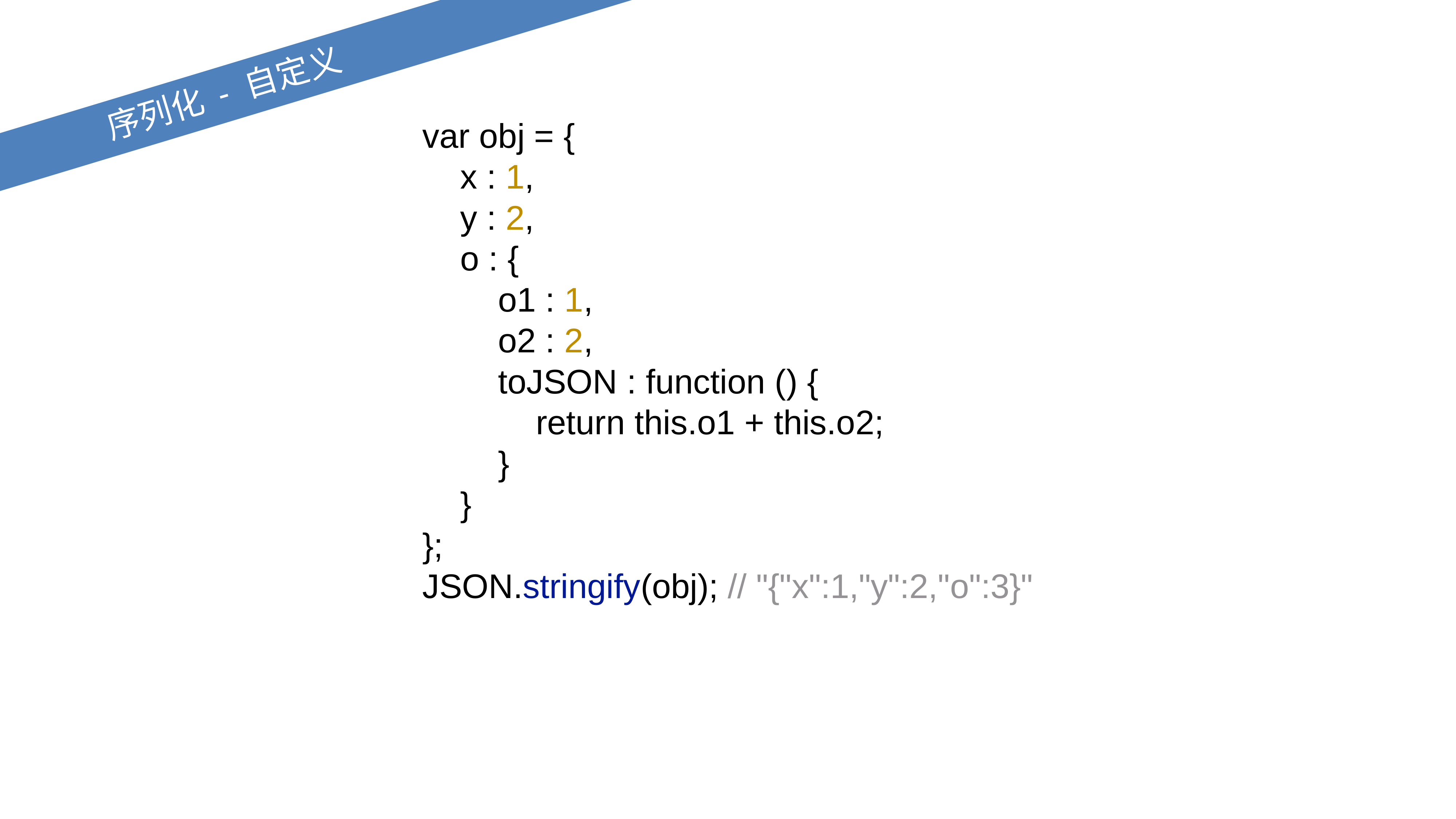

序列化 - 自定义
var obj = {
    x : 1,
    y : 2,
    o : {
        o1 : 1,
        o2 : 2,
        toJSON : function () {
            return this.o1 + this.o2;
        }
    }
};
JSON.stringify(obj); // "{"x":1,"y":2,"o":3}"
36